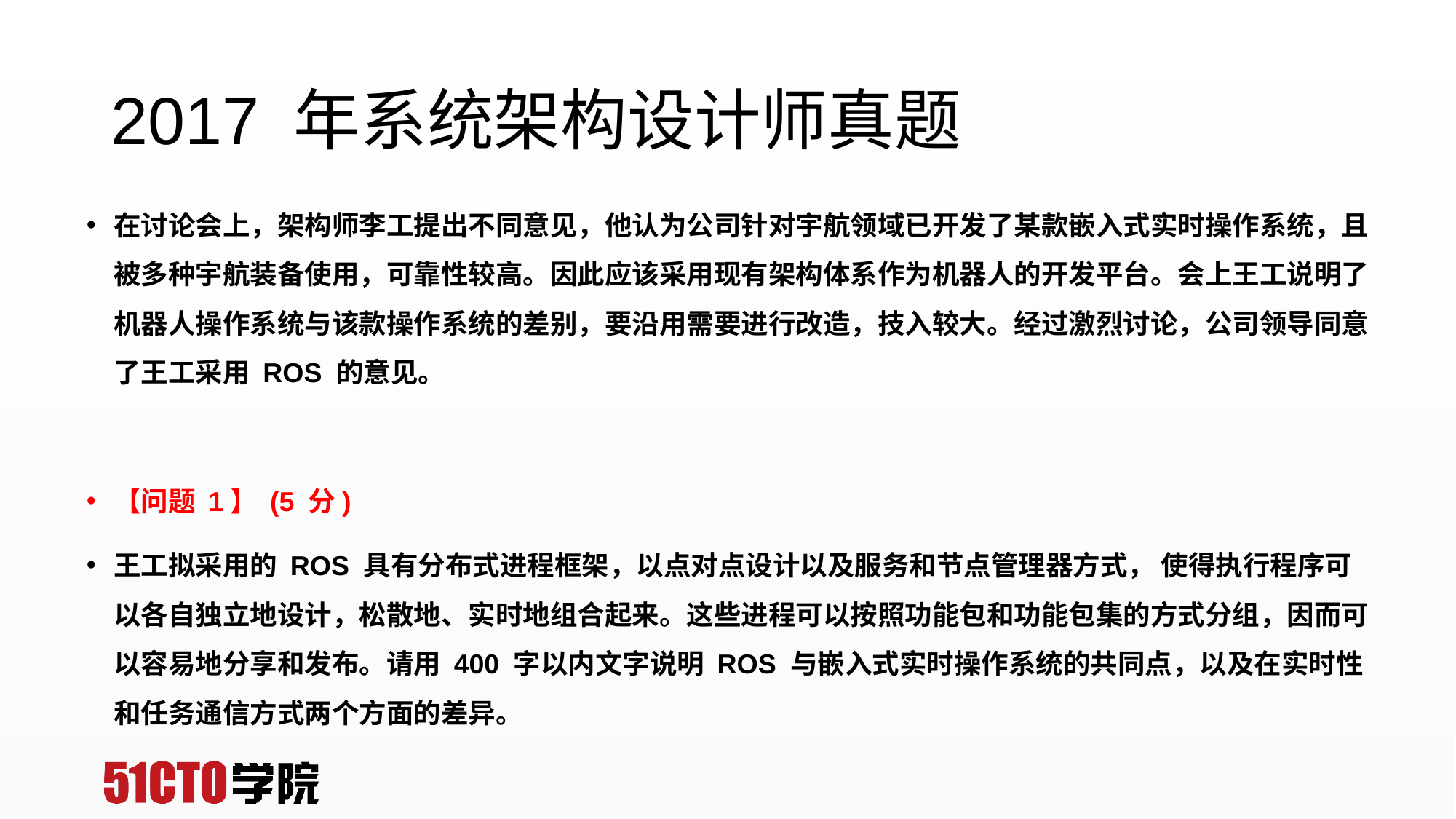

# 2017 年系统架构设计师真题
在讨论会上，架构师李工提出不同意见，他认为公司针对宇航领域已开发了某款嵌入式实时操作系统，且被多种宇航装备使用，可靠性较高。因此应该采用现有架构体系作为机器人的开发平台。会上王工说明了机器人操作系统与该款操作系统的差别，要沿用需要进行改造，技入较大。经过激烈讨论，公司领导同意了王工采用 ROS 的意见。

【问题 1】 (5 分)
王工拟采用的 ROS 具有分布式进程框架，以点对点设计以及服务和节点管理器方式， 使得执行程序可以各自独立地设计，松散地、实时地组合起来。这些进程可以按照功能包和功能包集的方式分组，因而可以容易地分享和发布。请用 400 字以内文字说明 ROS 与嵌入式实时操作系统的共同点，以及在实时性和任务通信方式两个方面的差异。